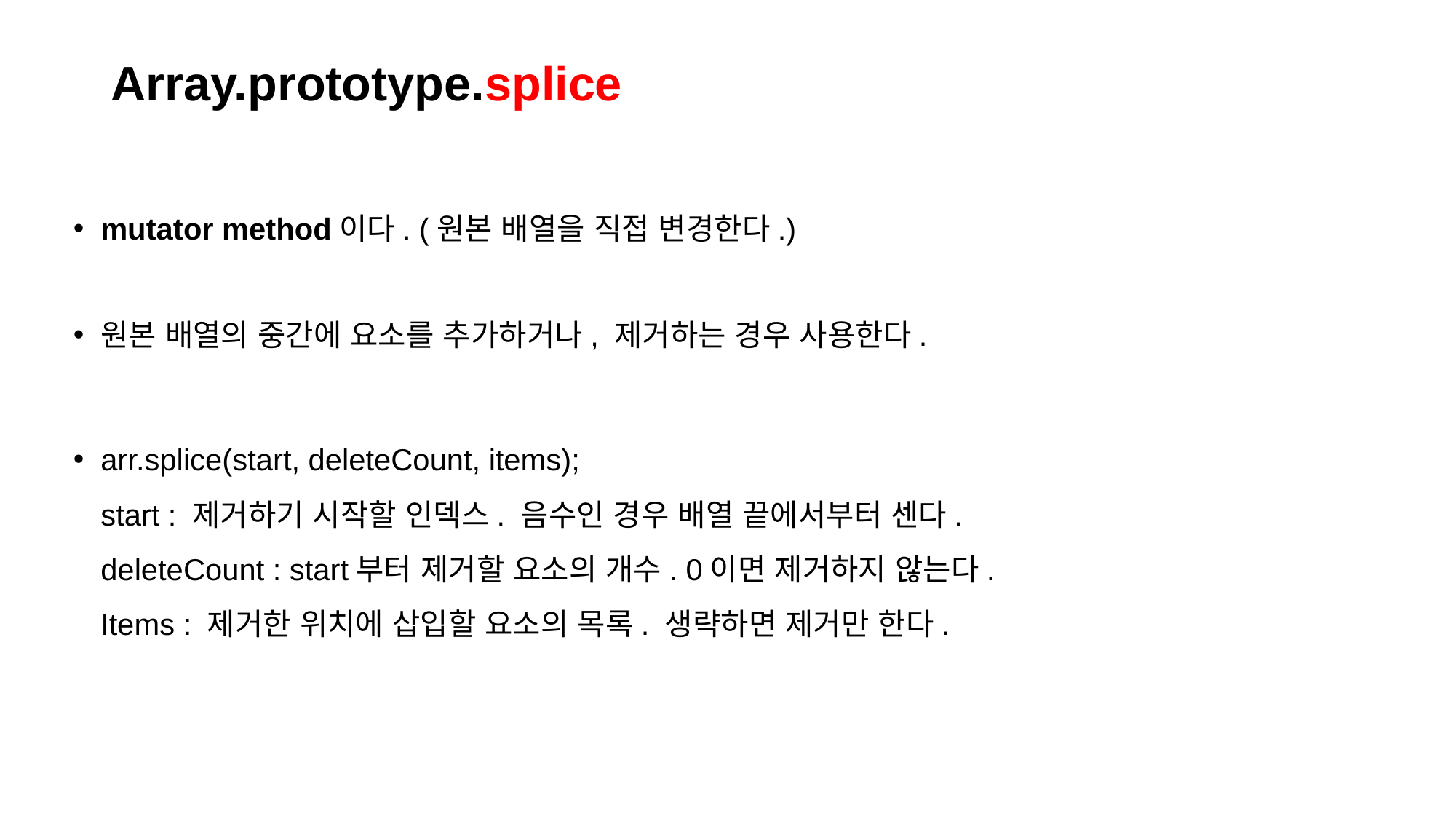

# Array.prototype.splice
mutator method이다. (원본 배열을 직접 변경한다.)
원본 배열의 중간에 요소를 추가하거나, 제거하는 경우 사용한다.
arr.splice(start, deleteCount, items);
start : 제거하기 시작할 인덱스. 음수인 경우 배열 끝에서부터 센다.
deleteCount : start부터 제거할 요소의 개수. 0이면 제거하지 않는다.
Items : 제거한 위치에 삽입할 요소의 목록. 생략하면 제거만 한다.